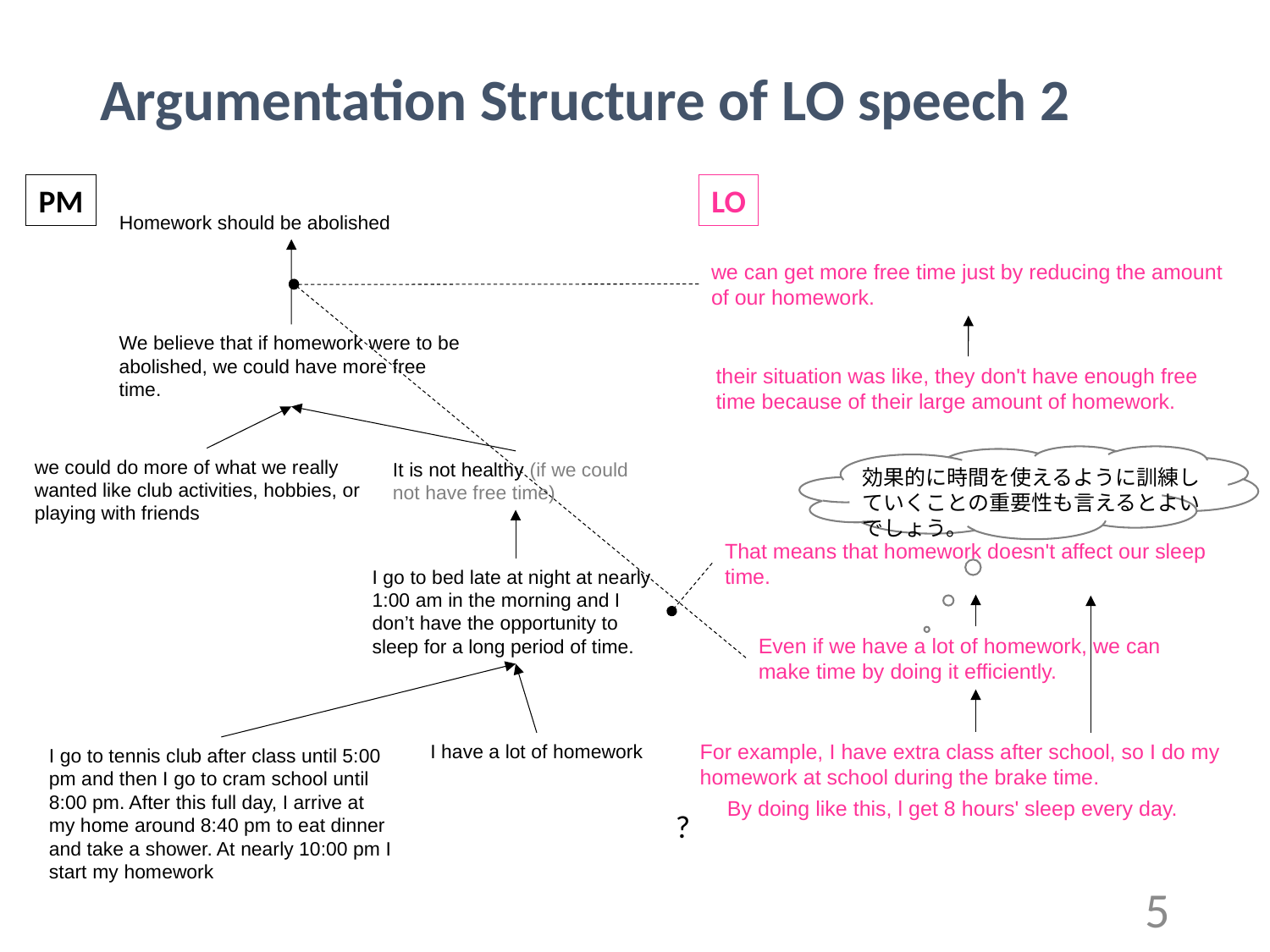

# Argumentation Structure of LO speech 2
PM
LO
Homework should be abolished
we can get more free time just by reducing the amount of our homework.
We believe that if homework were to be abolished, we could have more free time.
their situation was like, they don't have enough free time because of their large amount of homework.

we could do more of what we really wanted like club activities, hobbies, or playing with friends
It is not healthy (if we could not have free time)
効果的に時間を使えるように訓練していくことの重要性も言えるとよいでしょう。
That means that homework doesn't affect our sleep time.
I go to bed late at night at nearly 1:00 am in the morning and I don’t have the opportunity to sleep for a long period of time.
Even if we have a lot of homework, we can make time by doing it efficiently.
For example, I have extra class after school, so I do my homework at school during the brake time.
I have a lot of homework
I go to tennis club after class until 5:00 pm and then I go to cram school until 8:00 pm. After this full day, I arrive at my home around 8:40 pm to eat dinner and take a shower. At nearly 10:00 pm I start my homework
By doing like this, l get 8 hours' sleep every day.
?
5